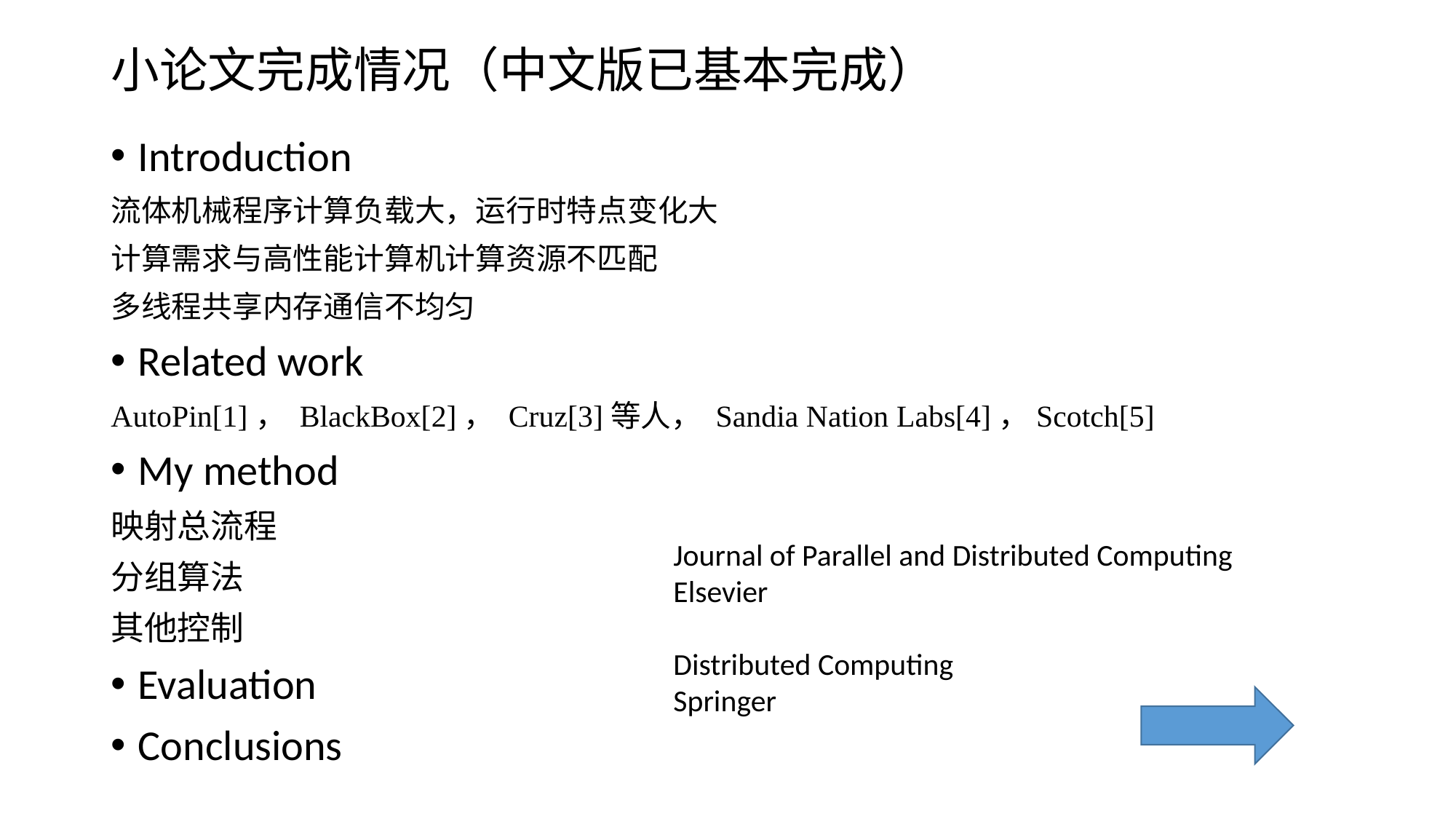

# 小论文完成情况（中文版已基本完成）
Introduction
流体机械程序计算负载大，运行时特点变化大
计算需求与高性能计算机计算资源不匹配
多线程共享内存通信不均匀
Related work
AutoPin[1]， BlackBox[2]， Cruz[3]等人， Sandia Nation Labs[4]，Scotch[5]
My method
映射总流程
分组算法
其他控制
Evaluation
Conclusions
Journal of Parallel and Distributed Computing
Elsevier

Distributed Computing
Springer